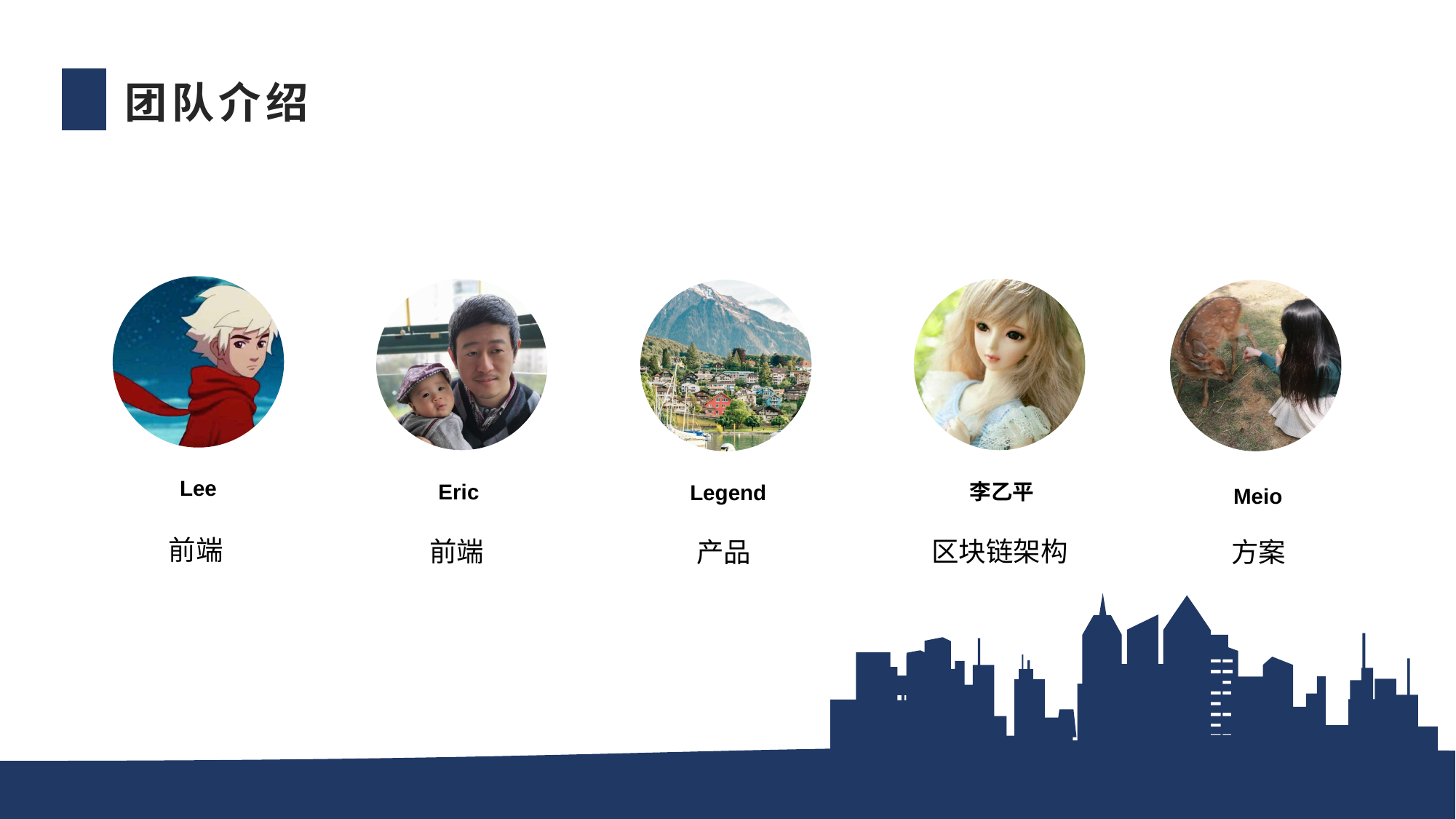

团队介绍

Lee
Eric
李乙平
Legend
Meio
前端
前端
区块链架构
方案
产品